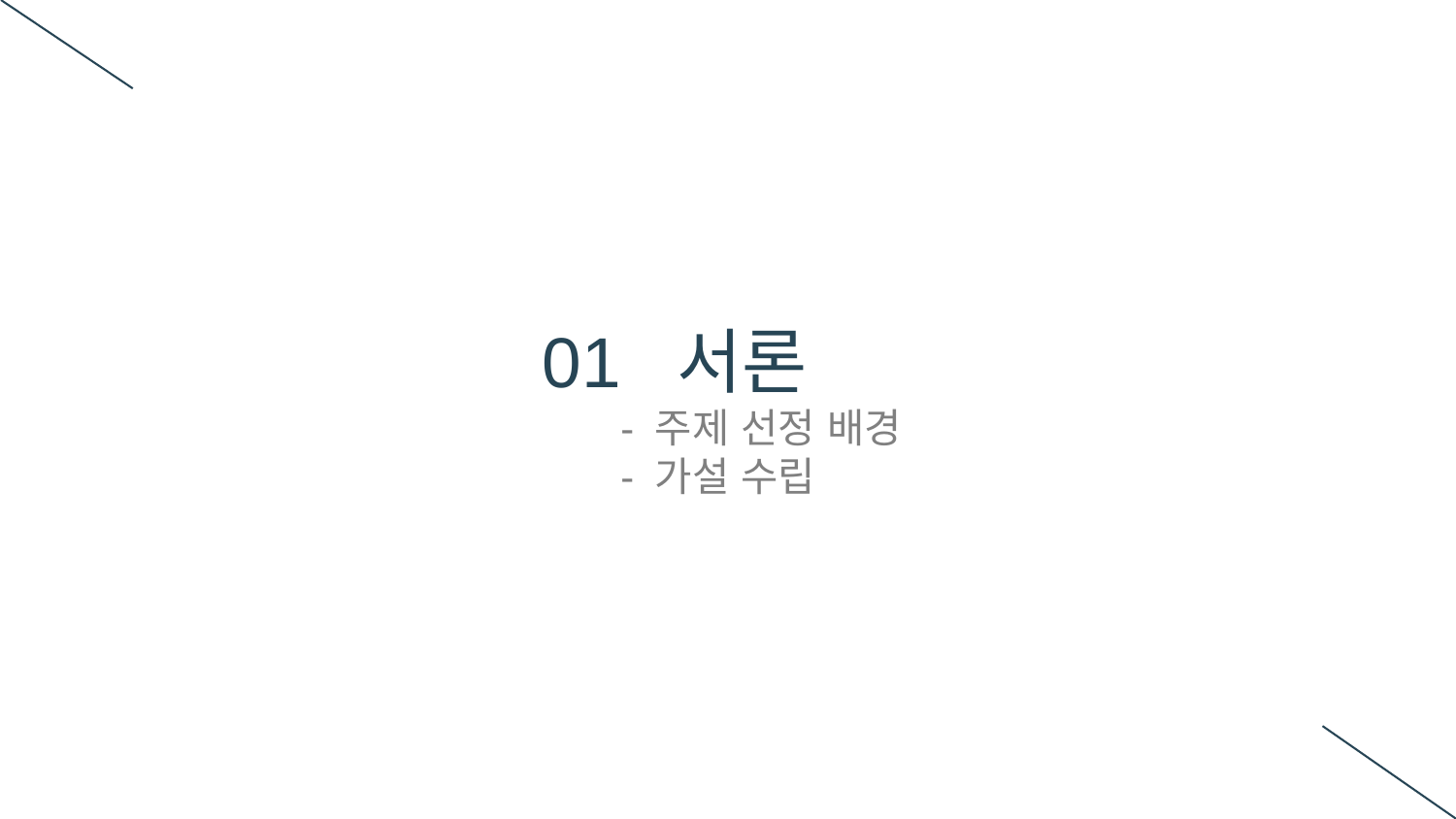

01  서론
       - 주제 선정 배경
       - 가설 수립